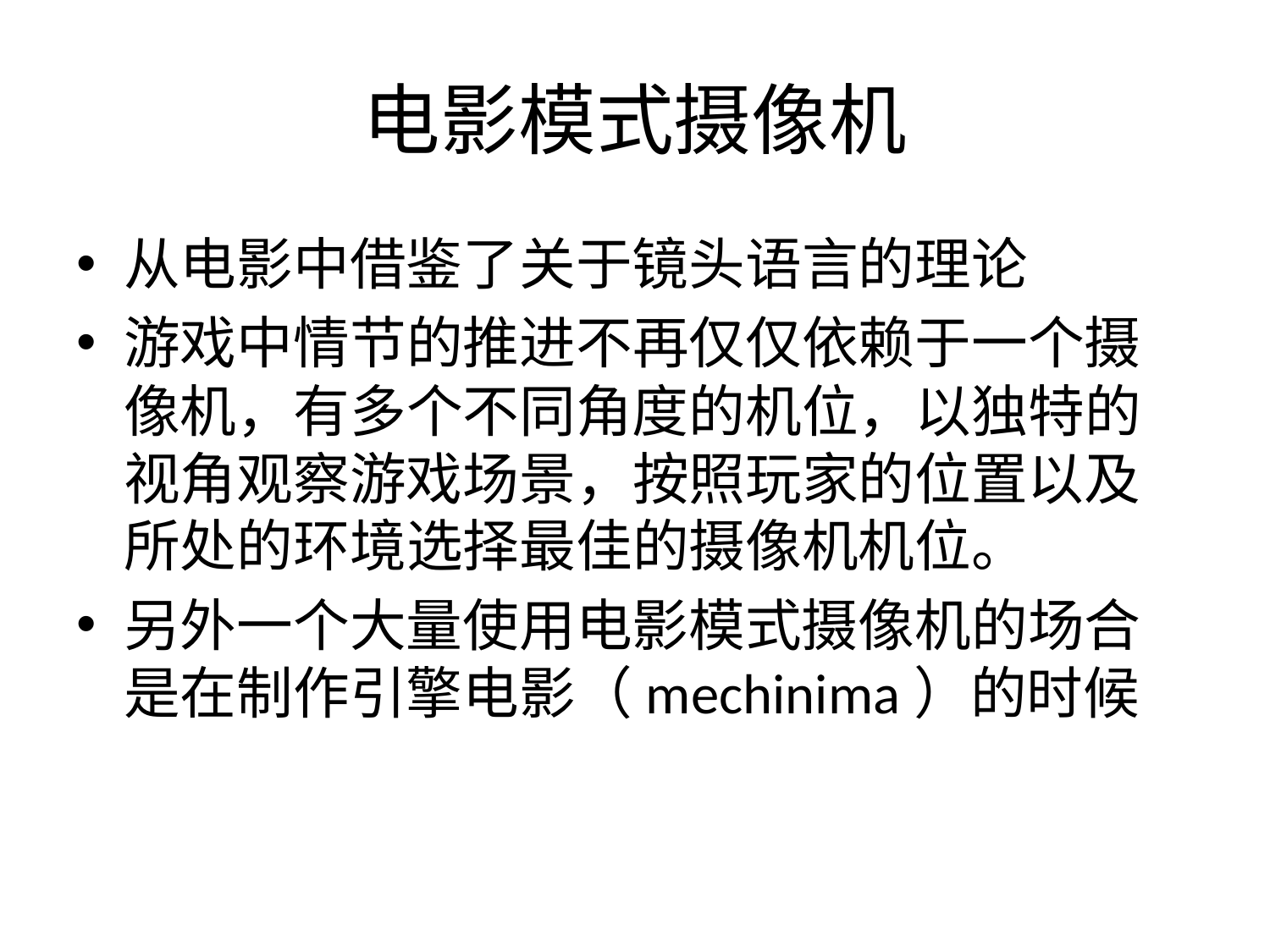

# 电影模式摄像机
从电影中借鉴了关于镜头语言的理论
游戏中情节的推进不再仅仅依赖于一个摄像机，有多个不同角度的机位，以独特的视角观察游戏场景，按照玩家的位置以及所处的环境选择最佳的摄像机机位。
另外一个大量使用电影模式摄像机的场合是在制作引擎电影（mechinima）的时候